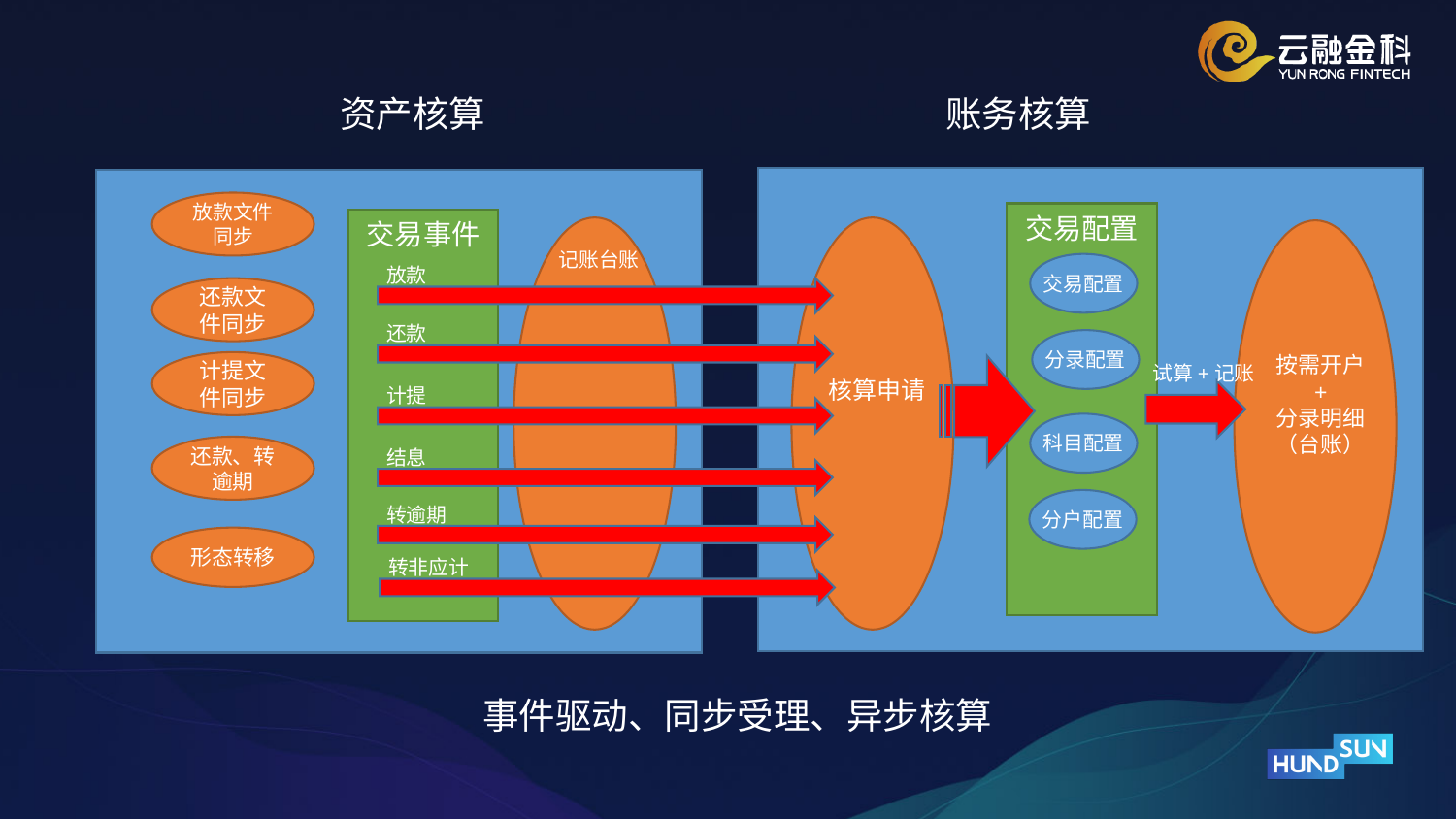

资产核算
账务核算

放款文件同步
交易配置
交易事件

记账台账

交易配置
放款

还款文件同步
还款

分录配置
按需开户
+
分录明细
（台账）

计提文件同步
试算+记账

核算申请
计提

科目配置
还款、转逾期
结息

分户配置
转逾期

形态转移
转非应计

事件驱动、同步受理、异步核算